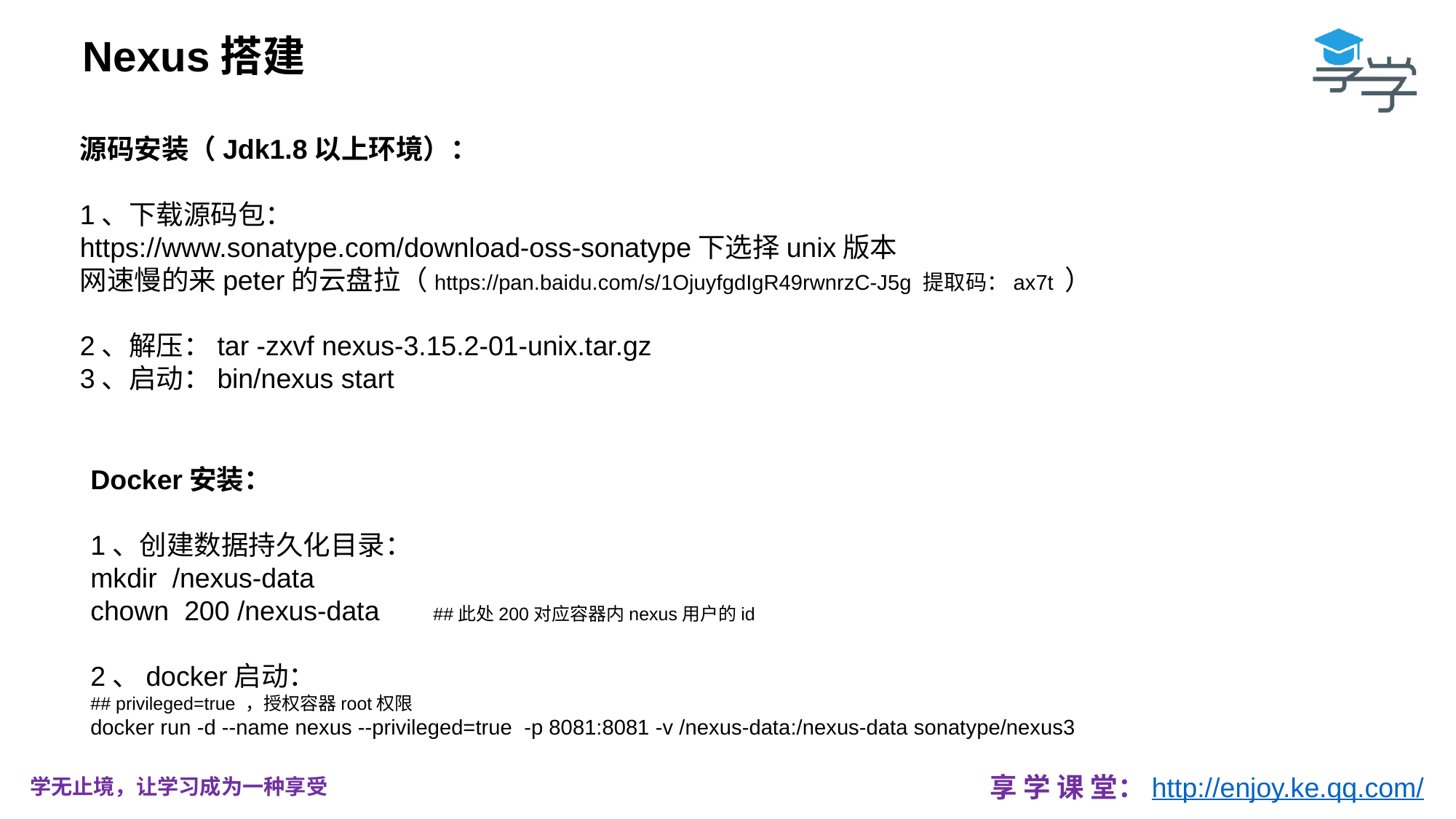

Nexus搭建
源码安装（Jdk1.8以上环境）：

1、下载源码包：
https://www.sonatype.com/download-oss-sonatype下选择unix版本
网速慢的来peter的云盘拉（https://pan.baidu.com/s/1OjuyfgdIgR49rwnrzC-J5g 提取码：ax7t ）

2、解压：tar -zxvf nexus-3.15.2-01-unix.tar.gz
3、启动：bin/nexus start
Docker安装：

1、创建数据持久化目录：
mkdir  /nexus-data
chown  200 /nexus-data	  ##此处200对应容器内nexus用户的id

2、docker启动：
## privileged=true ，授权容器root权限
docker run -d --name nexus --privileged=true  -p 8081:8081 -v /nexus-data:/nexus-data sonatype/nexus3